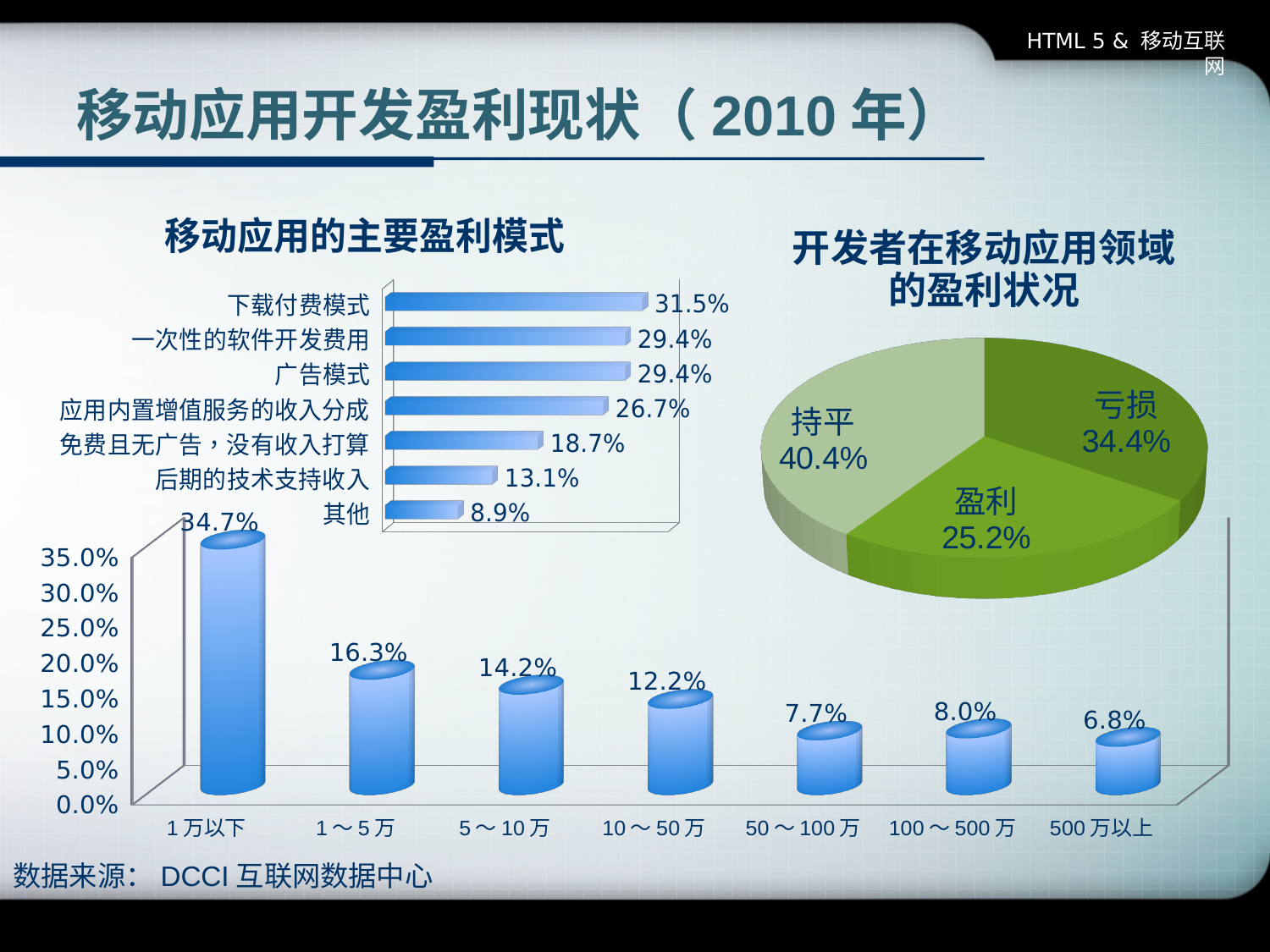

HTML 5 & 移动互联网
# 移动应用开发盈利现状（2010年）

[unsupported chart]

[unsupported chart]

[unsupported chart]

数据来源：DCCI互联网数据中心